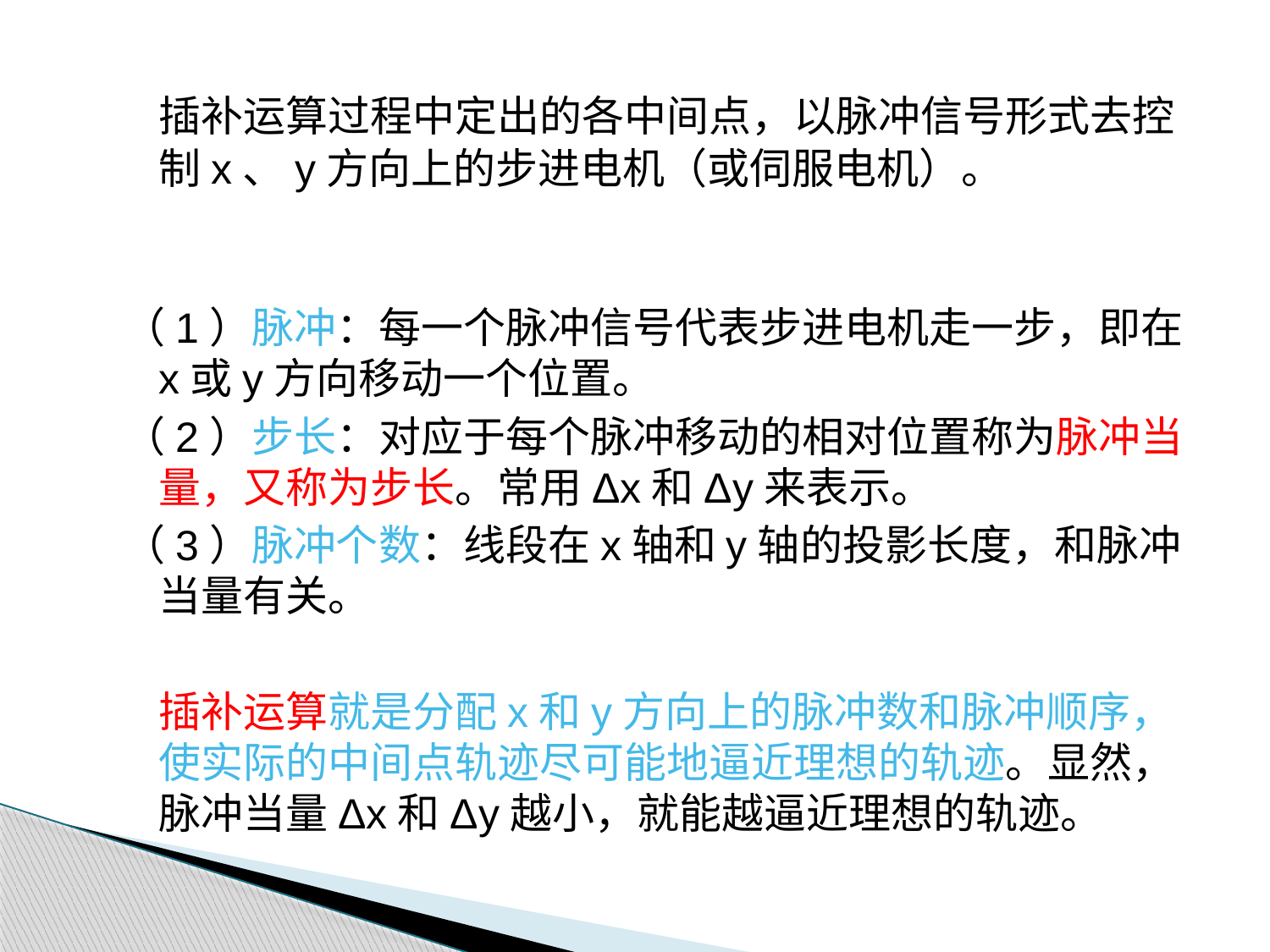

插补运算过程中定出的各中间点，以脉冲信号形式去控制x、y方向上的步进电机（或伺服电机）。

（1）脉冲：每一个脉冲信号代表步进电机走一步，即在x或y方向移动一个位置。
（2）步长：对应于每个脉冲移动的相对位置称为脉冲当量，又称为步长。常用Δx和Δy来表示。
（3）脉冲个数：线段在x轴和y轴的投影长度，和脉冲当量有关。

	插补运算就是分配x和y方向上的脉冲数和脉冲顺序，使实际的中间点轨迹尽可能地逼近理想的轨迹。显然，脉冲当量Δx和Δy越小，就能越逼近理想的轨迹。